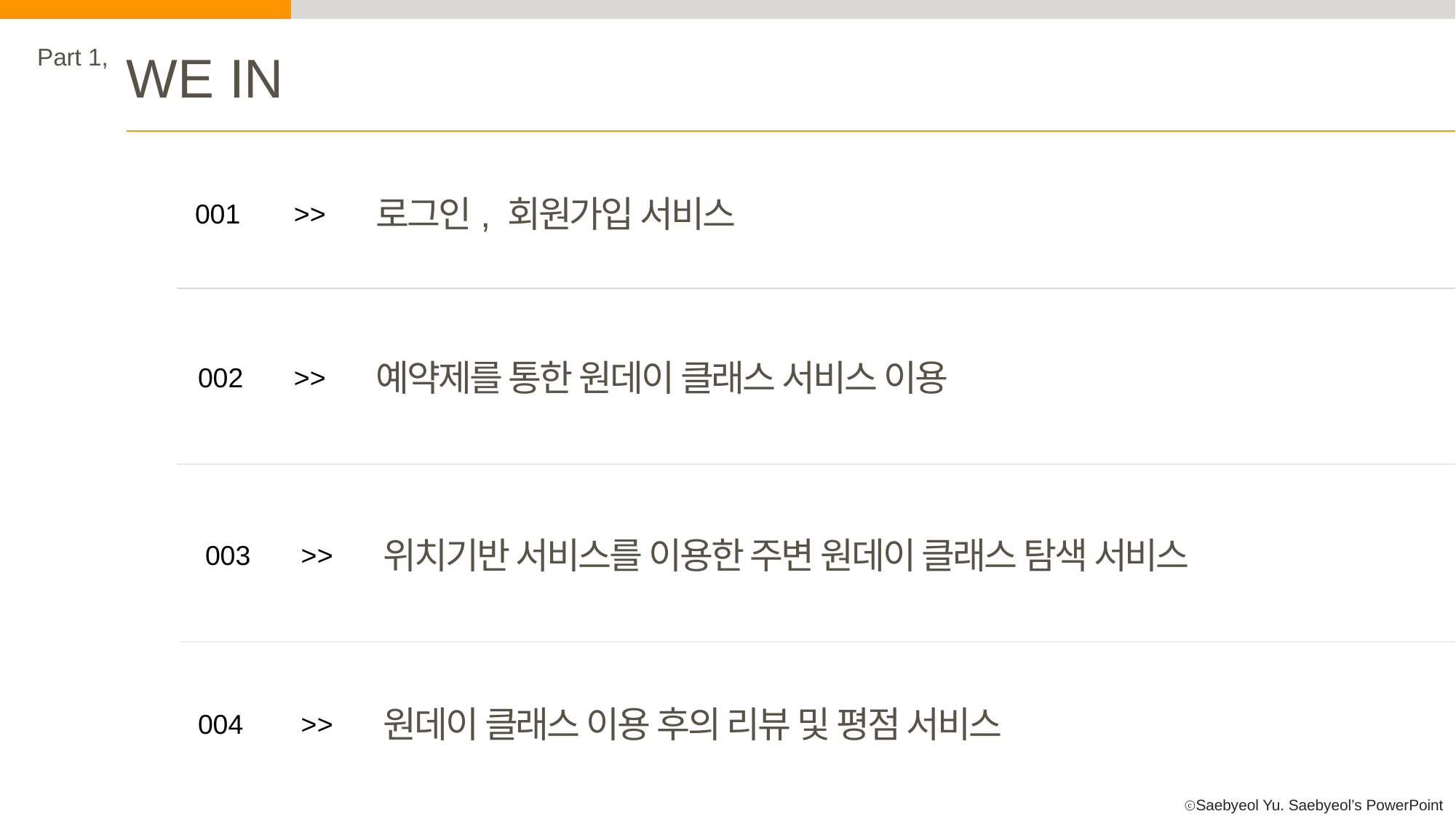

Part 1,
WE IN
로그인, 회원가입 서비스
001
>>
예약제를 통한 원데이 클래스 서비스 이용
002
>>
위치기반 서비스를 이용한 주변 원데이 클래스 탐색 서비스
003
>>
원데이 클래스 이용 후의 리뷰 및 평점 서비스
004
>>